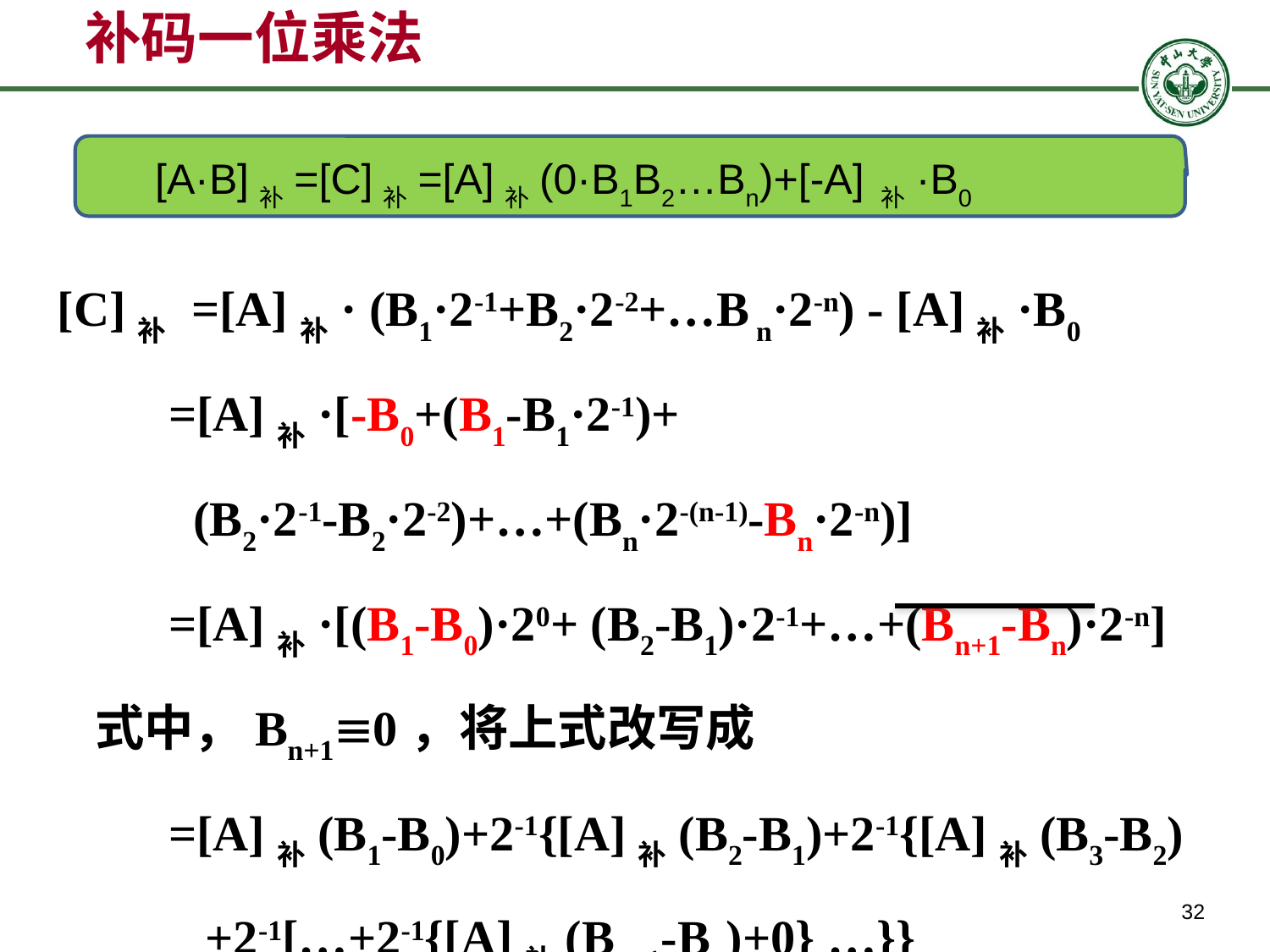

# 补码一位乘法

[A·B]补=[C]补=[A]补(0·B1B2…Bn)+[-A] 补·B0

[C]补  =[A]补· (B1·2-1+B2·2-2+…B n·2-n) - [A]补·B0
      =[A]补·[-B0+(B1-B1·2-1)+
        (B2·2-1-B2·2-2)+…+(Bn·2-(n-1)-Bn·2-n)]
      =[A]补·[(B1-B0)·20+ (B2-B1)·2-1+…+(Bn+1-Bn)·2-n]
式中，Bn+1≡0，将上式改写成
      =[A]补(B1-B0)+2-1{[A]补(B2-B1)+2-1{[A]补(B3-B2)
         +2-1[…+2-1{[A]补(Bn+1-Bn)+0} …}}